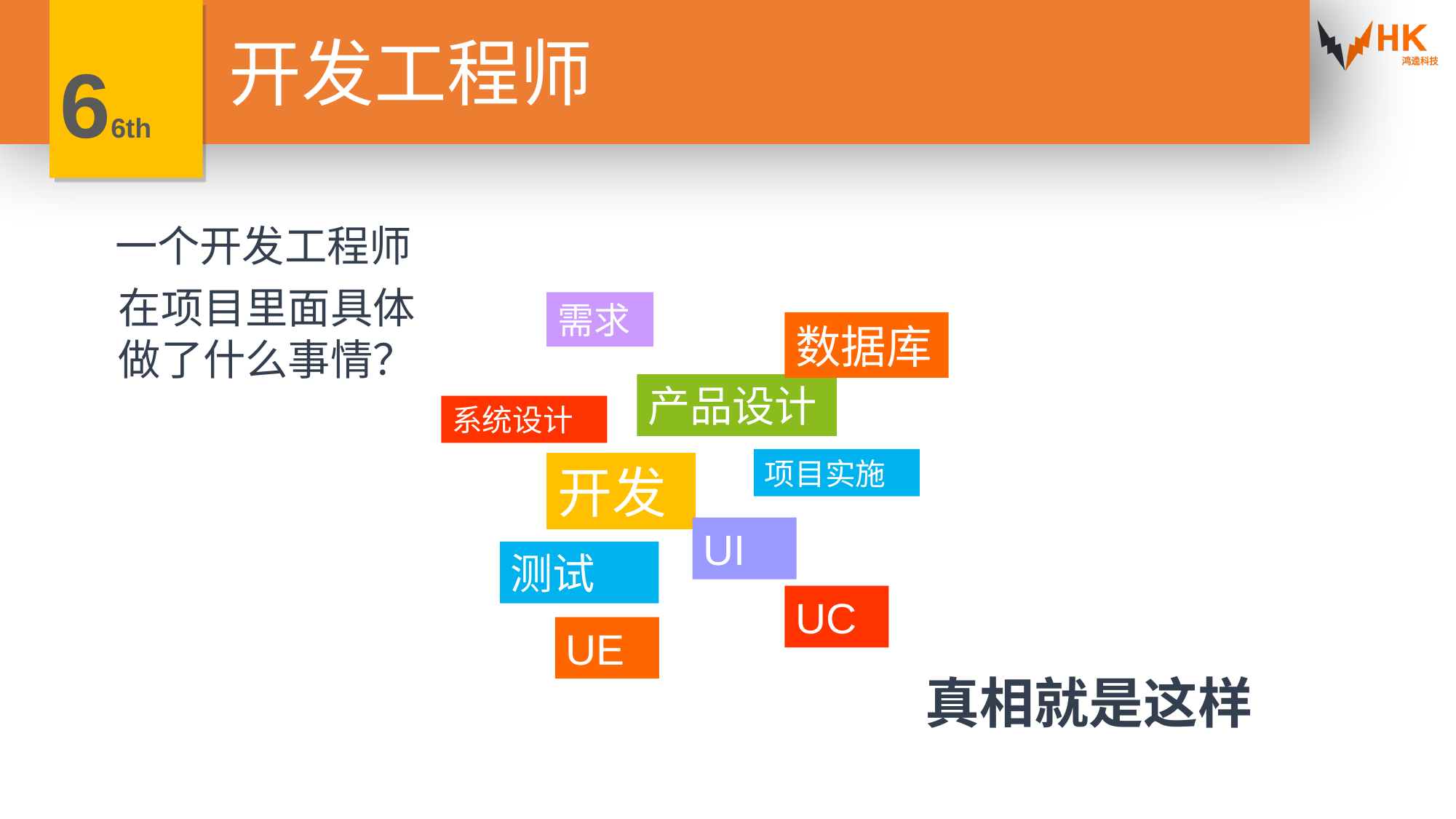

开发工程师
66th
一个开发工程师
在项目里面具体
做了什么事情？
需求
数据库
产品设计
系统设计
项目实施
开发
UI
测试
UC
UE
真相就是这样